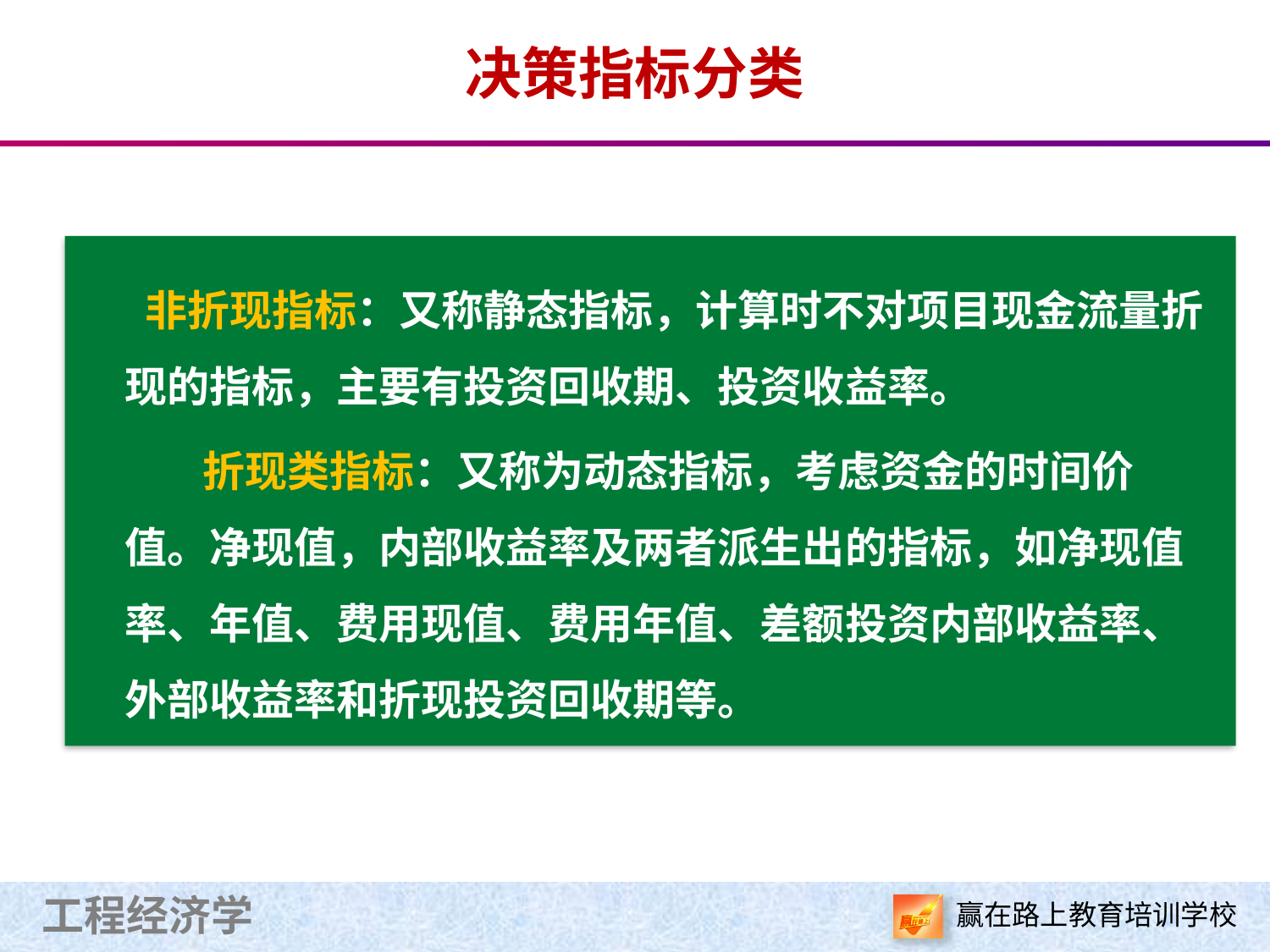

# 决策指标分类
      非折现指标：又称静态指标，计算时不对项目现金流量折现的指标，主要有投资回收期、投资收益率。
折现类指标：又称为动态指标，考虑资金的时间价值。净现值，内部收益率及两者派生出的指标，如净现值率、年值、费用现值、费用年值、差额投资内部收益率、外部收益率和折现投资回收期等。